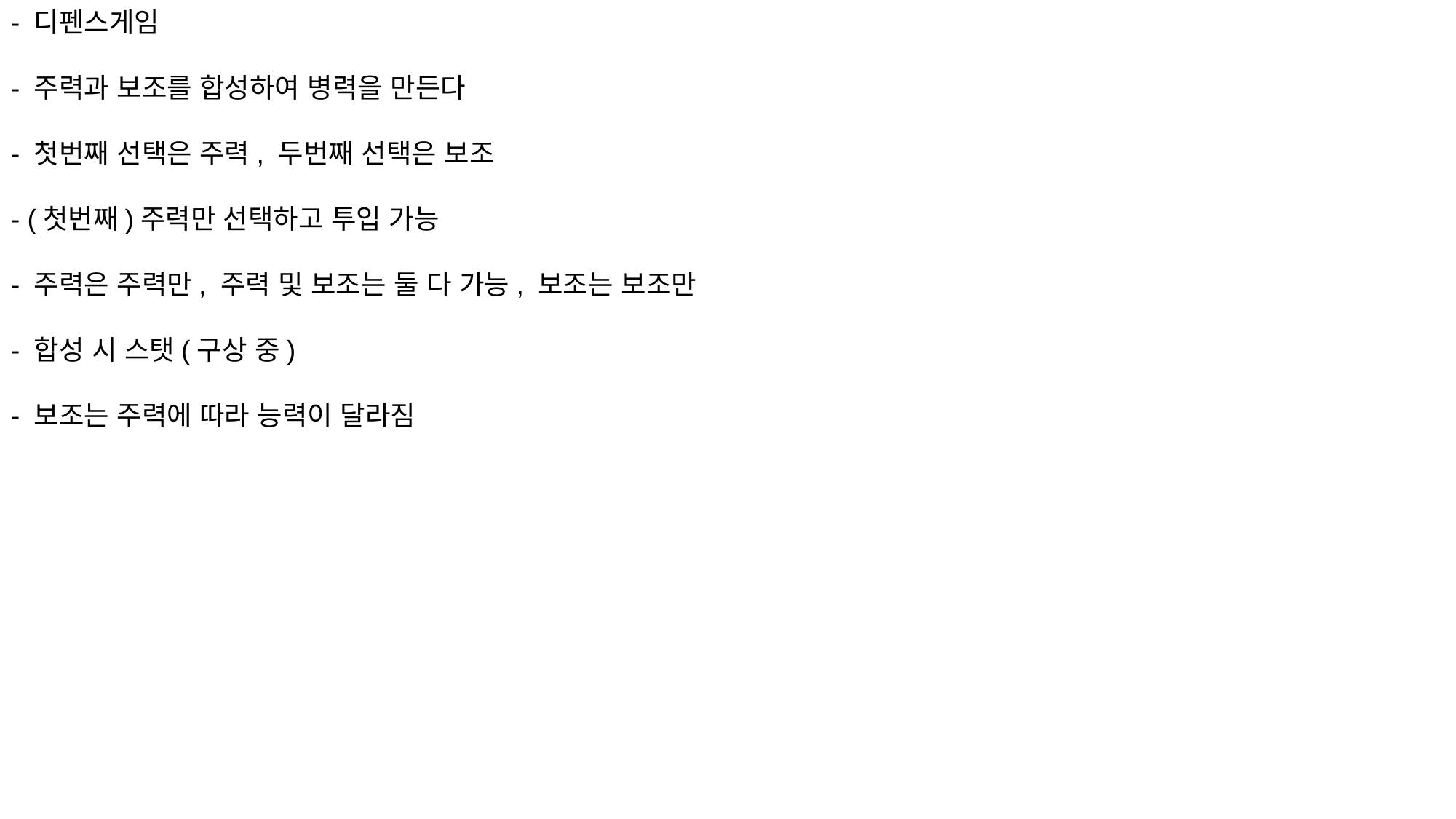

- 디펜스게임

- 주력과 보조를 합성하여 병력을 만든다

- 첫번째 선택은 주력, 두번째 선택은 보조

- (첫번째)주력만 선택하고 투입 가능

- 주력은 주력만, 주력 및 보조는 둘 다 가능, 보조는 보조만

- 합성 시 스탯(구상 중)

- 보조는 주력에 따라 능력이 달라짐